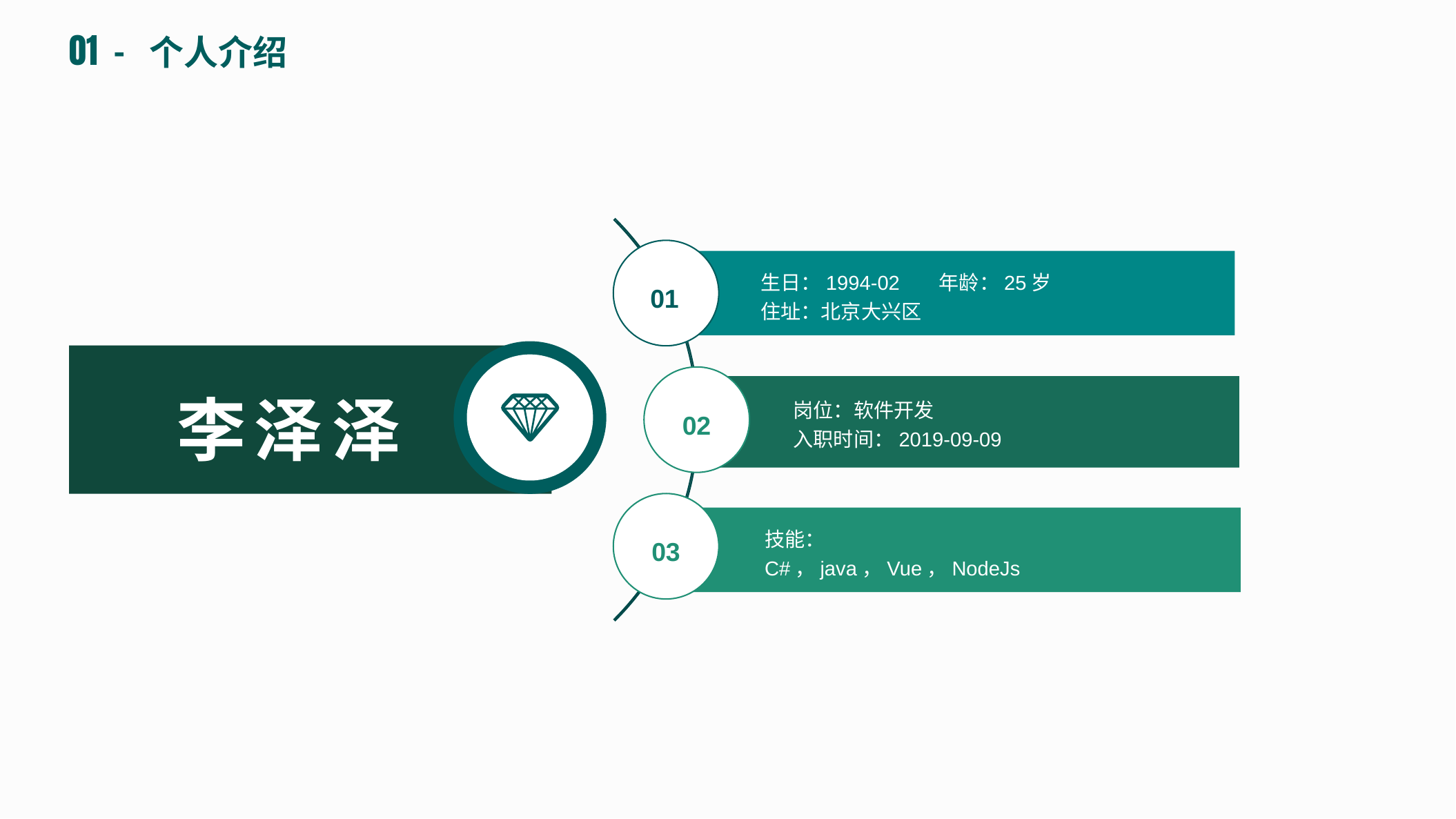

01  -  个人介绍

01

02
技能：
C#，java，Vue，NodeJs
03
生日：1994-02      年龄：25岁
住址：北京大兴区

李泽泽

岗位：软件开发
入职时间：2019-09-09